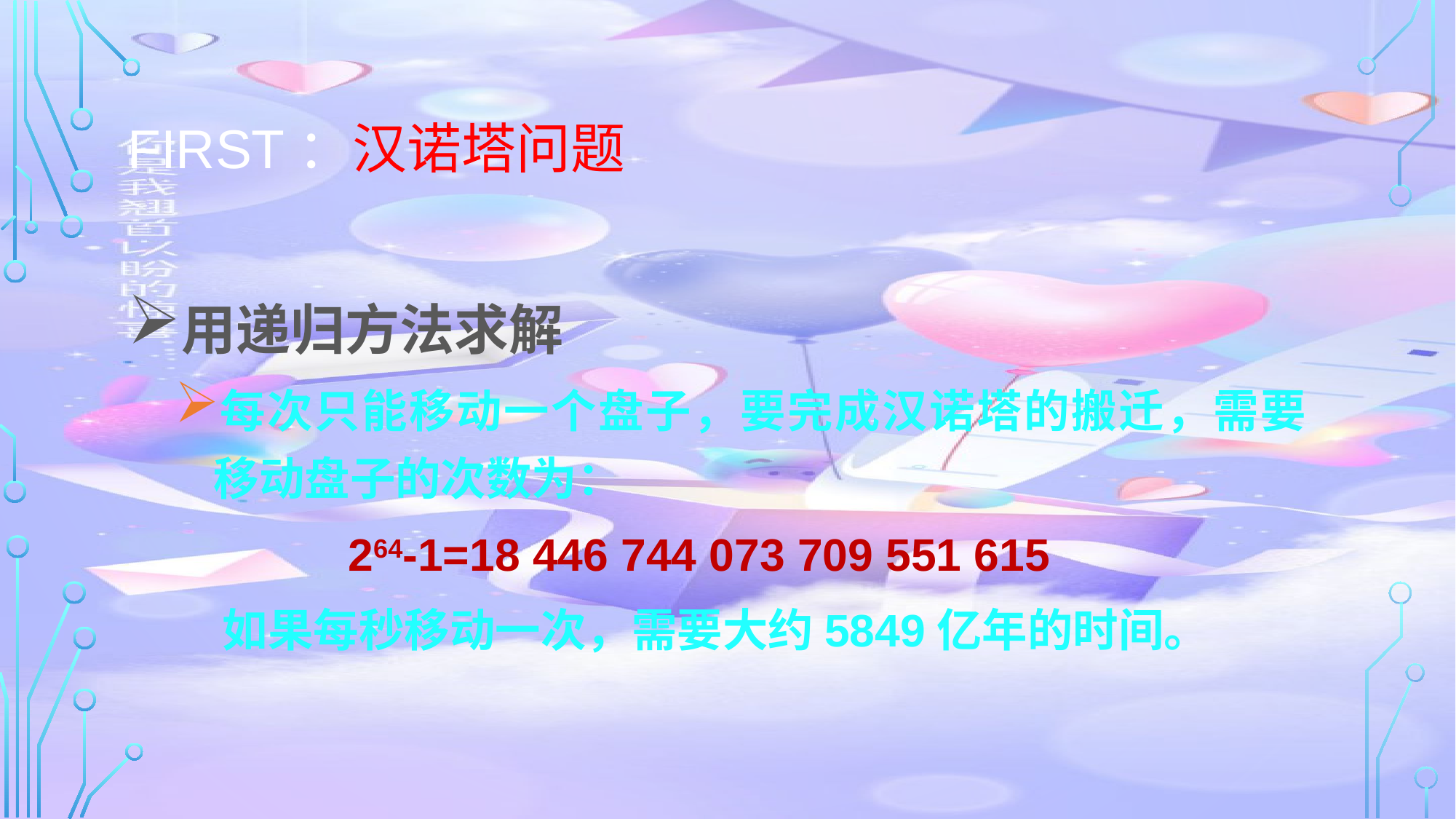

# First：汉诺塔问题
用递归方法求解
每次只能移动一个盘子，要完成汉诺塔的搬迁，需要移动盘子的次数为：
          264-1=18 446 744 073 709 551 615
如果每秒移动一次，需要大约5849亿年的时间。